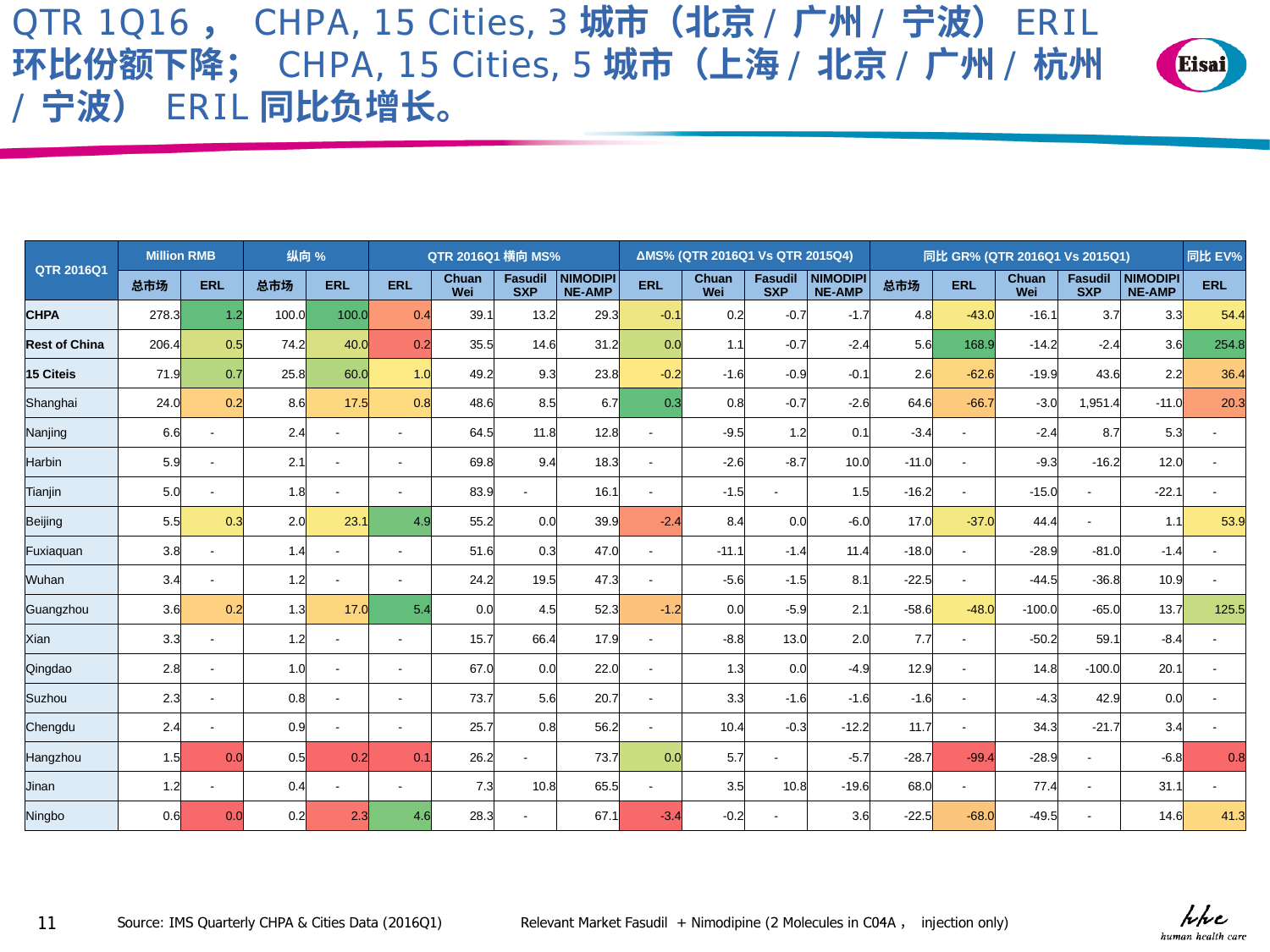

QTR 1Q16， CHPA, 15 Cities, 3城市（北京/广州/宁波）ERIL环比份额下降； CHPA, 15 Cities, 5城市（上海/北京/广州/杭州/宁波） ERIL同比负增长。
| QTR 2016Q1 | Million RMB |  | 纵向% |  | QTR 2016Q1横向MS% |  |  |  | ΔMS% (QTR 2016Q1 Vs QTR 2015Q4) |  |  |  | 同比GR% (QTR 2016Q1 Vs 2015Q1) |  |  |  |  | 同比EV% |
| --- | --- | --- | --- | --- | --- | --- | --- | --- | --- | --- | --- | --- | --- | --- | --- | --- | --- | --- |
|  | 总市场 | ERL | 总市场 | ERL | ERL | Chuan Wei | Fasudil SXP | NIMODIPINE-AMP | ERL | Chuan Wei | Fasudil SXP | NIMODIPINE-AMP | 总市场 | ERL | Chuan Wei | Fasudil SXP | NIMODIPINE-AMP | ERL |
| CHPA | 278.3 | 1.2 | 100.0 | 100.0 | 0.4 | 39.1 | 13.2 | 29.3 | -0.1 | 0.2 | -0.7 | -1.7 | 4.8 | -43.0 | -16.1 | 3.7 | 3.3 | 54.4 |
| Rest of China | 206.4 | 0.5 | 74.2 | 40.0 | 0.2 | 35.5 | 14.6 | 31.2 | 0.0 | 1.1 | -0.7 | -2.4 | 5.6 | 168.9 | -14.2 | -2.4 | 3.6 | 254.8 |
| 15 Citeis | 71.9 | 0.7 | 25.8 | 60.0 | 1.0 | 49.2 | 9.3 | 23.8 | -0.2 | -1.6 | -0.9 | -0.1 | 2.6 | -62.6 | -19.9 | 43.6 | 2.2 | 36.4 |
| Shanghai | 24.0 | 0.2 | 8.6 | 17.5 | 0.8 | 48.6 | 8.5 | 6.7 | 0.3 | 0.8 | -0.7 | -2.6 | 64.6 | -66.7 | -3.0 | 1,951.4 | -11.0 | 20.3 |
| Nanjing | 6.6 | - | 2.4 | - | - | 64.5 | 11.8 | 12.8 | - | -9.5 | 1.2 | 0.1 | -3.4 | - | -2.4 | 8.7 | 5.3 | - |
| Harbin | 5.9 | - | 2.1 | - | - | 69.8 | 9.4 | 18.3 | - | -2.6 | -8.7 | 10.0 | -11.0 | - | -9.3 | -16.2 | 12.0 | - |
| Tianjin | 5.0 | - | 1.8 | - | - | 83.9 | - | 16.1 | - | -1.5 | - | 1.5 | -16.2 | - | -15.0 | - | -22.1 | - |
| Beijing | 5.5 | 0.3 | 2.0 | 23.1 | 4.9 | 55.2 | 0.0 | 39.9 | -2.4 | 8.4 | 0.0 | -6.0 | 17.0 | -37.0 | 44.4 | - | 1.1 | 53.9 |
| Fuxiaquan | 3.8 | - | 1.4 | - | - | 51.6 | 0.3 | 47.0 | - | -11.1 | -1.4 | 11.4 | -18.0 | - | -28.9 | -81.0 | -1.4 | - |
| Wuhan | 3.4 | - | 1.2 | - | - | 24.2 | 19.5 | 47.3 | - | -5.6 | -1.5 | 8.1 | -22.5 | - | -44.5 | -36.8 | 10.9 | - |
| Guangzhou | 3.6 | 0.2 | 1.3 | 17.0 | 5.4 | 0.0 | 4.5 | 52.3 | -1.2 | 0.0 | -5.9 | 2.1 | -58.6 | -48.0 | -100.0 | -65.0 | 13.7 | 125.5 |
| Xian | 3.3 | - | 1.2 | - | - | 15.7 | 66.4 | 17.9 | - | -8.8 | 13.0 | 2.0 | 7.7 | - | -50.2 | 59.1 | -8.4 | - |
| Qingdao | 2.8 | - | 1.0 | - | - | 67.0 | 0.0 | 22.0 | - | 1.3 | 0.0 | -4.9 | 12.9 | - | 14.8 | -100.0 | 20.1 | - |
| Suzhou | 2.3 | - | 0.8 | - | - | 73.7 | 5.6 | 20.7 | - | 3.3 | -1.6 | -1.6 | -1.6 | - | -4.3 | 42.9 | 0.0 | - |
| Chengdu | 2.4 | - | 0.9 | - | - | 25.7 | 0.8 | 56.2 | - | 10.4 | -0.3 | -12.2 | 11.7 | - | 34.3 | -21.7 | 3.4 | - |
| Hangzhou | 1.5 | 0.0 | 0.5 | 0.2 | 0.1 | 26.2 | - | 73.7 | 0.0 | 5.7 | - | -5.7 | -28.7 | -99.4 | -28.9 | - | -6.8 | 0.8 |
| Jinan | 1.2 | - | 0.4 | - | - | 7.3 | 10.8 | 65.5 | - | 3.5 | 10.8 | -19.6 | 68.0 | - | 77.4 | - | 31.1 | - |
| Ningbo | 0.6 | 0.0 | 0.2 | 2.3 | 4.6 | 28.3 | - | 67.1 | -3.4 | -0.2 | - | 3.6 | -22.5 | -68.0 | -49.5 | - | 14.6 | 41.3 |
Source: IMS Quarterly CHPA & Cities Data (2016Q1)
 Relevant Market Fasudil  + Nimodipine (2 Molecules in C04A， injection only)
11